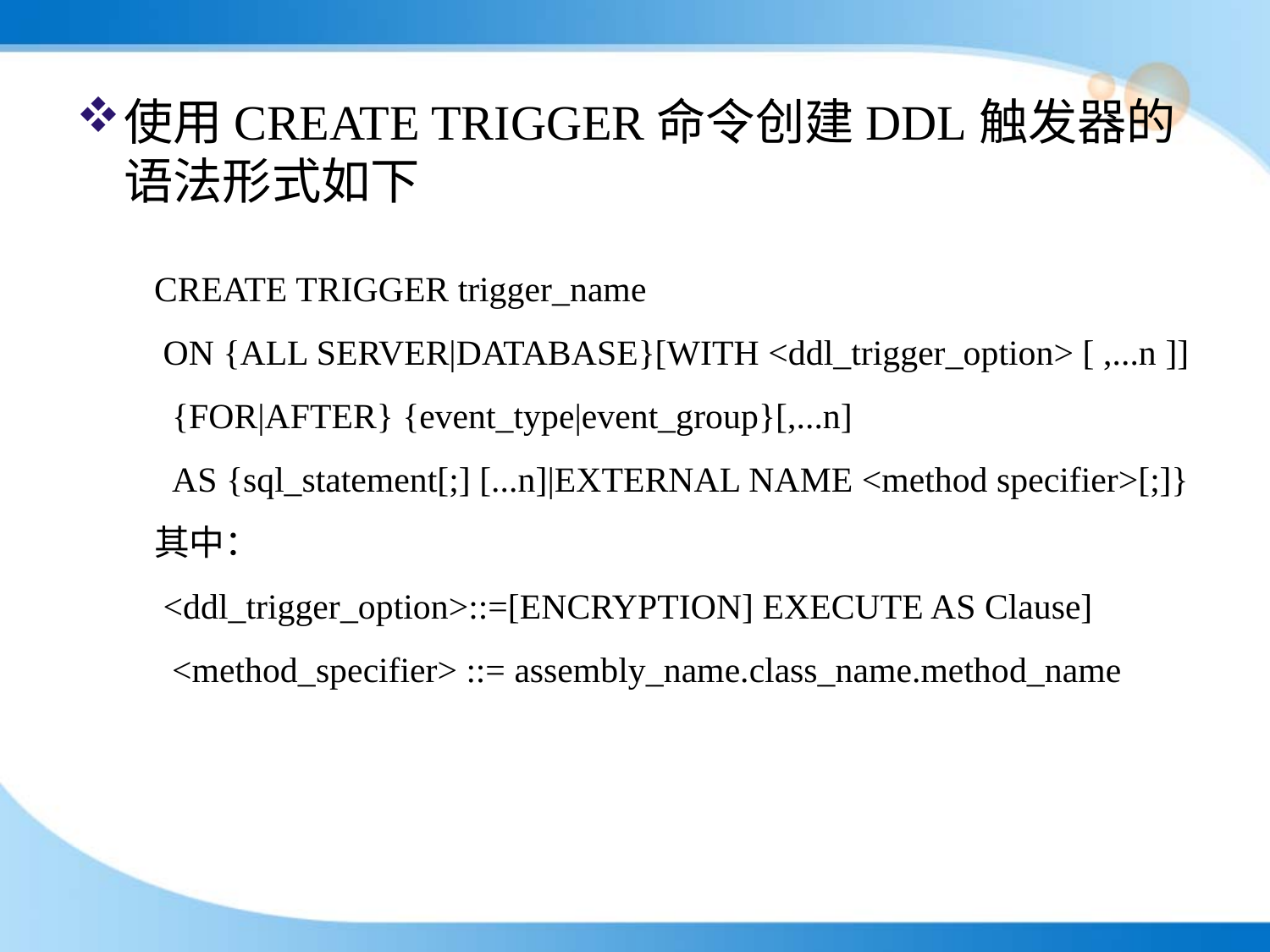

使用CREATE TRIGGER命令创建DDL触发器的语法形式如下
CREATE TRIGGER trigger_name
 ON {ALL SERVER|DATABASE}[WITH <ddl_trigger_option> [ ,...n ]]
  {FOR|AFTER} {event_type|event_group}[,...n]
  AS {sql_statement[;] [...n]|EXTERNAL NAME <method specifier>[;]}
其中：
 <ddl_trigger_option>::=[ENCRYPTION] EXECUTE AS Clause]
  <method_specifier> ::= assembly_name.class_name.method_name